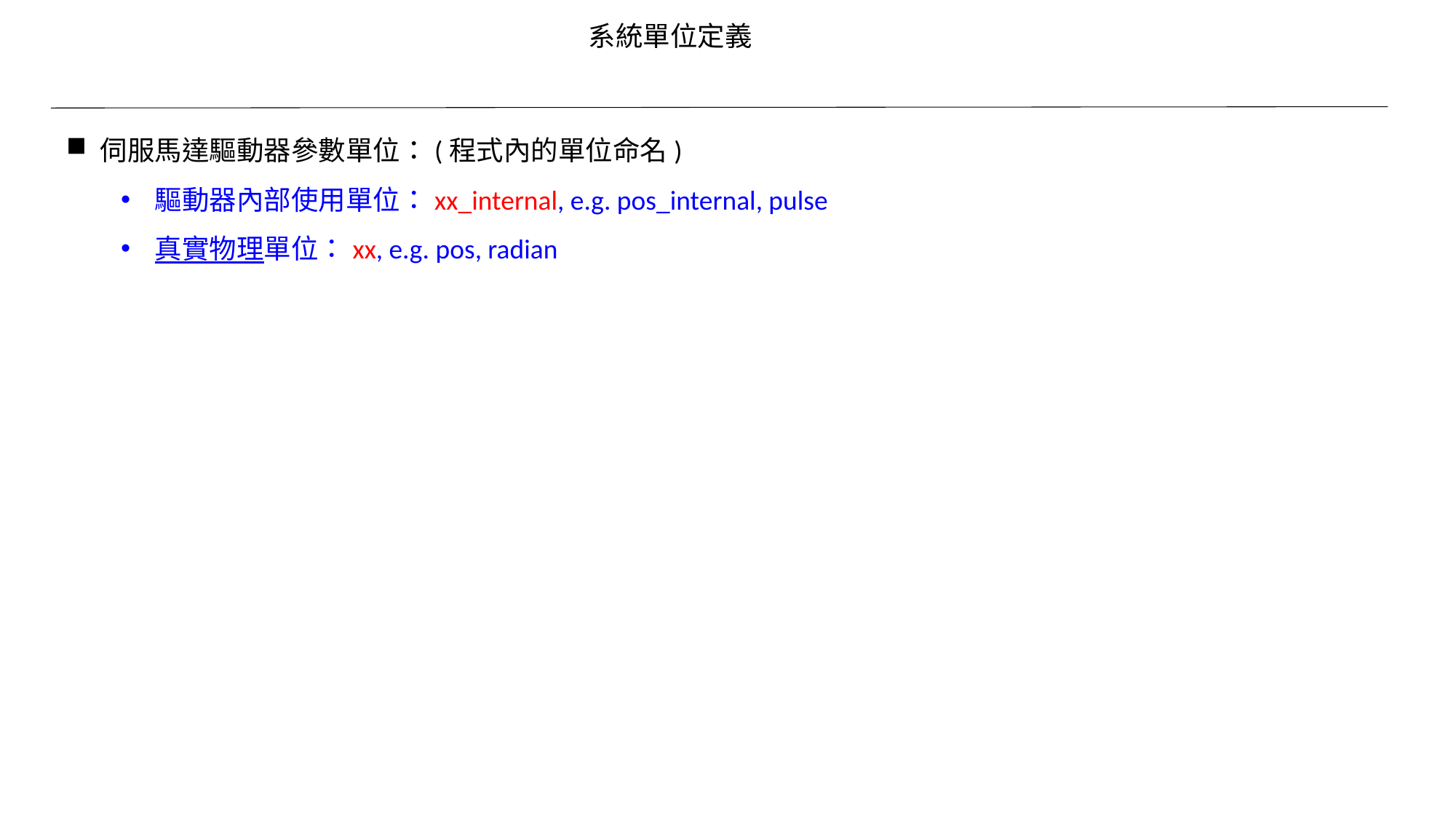

#
系統單位定義
伺服馬達驅動器參數單位：(程式內的單位命名)
驅動器內部使用單位：xx_internal, e.g. pos_internal, pulse
真實物理單位：xx, e.g. pos, radian